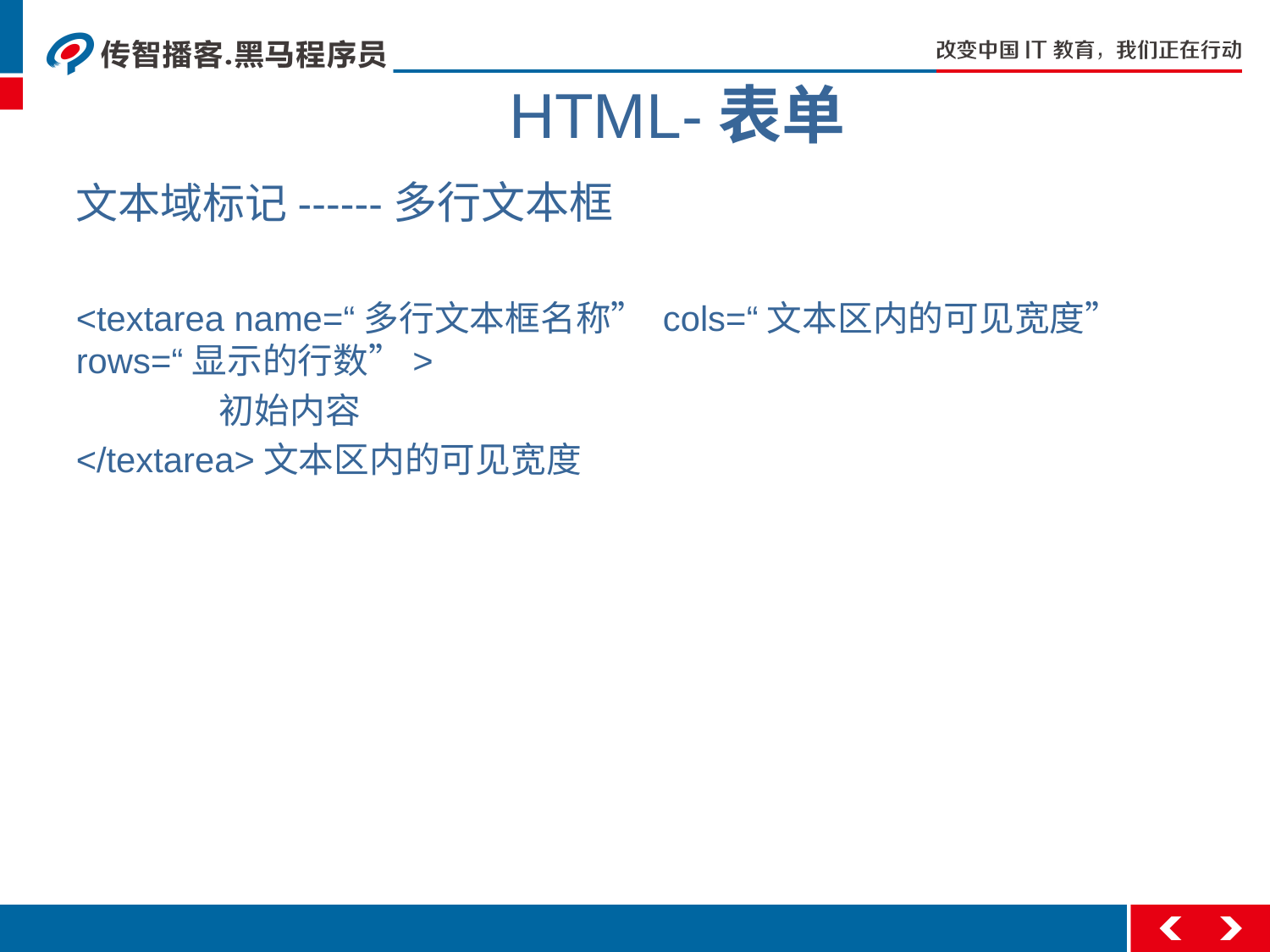

HTML-表单
文本域标记------多行文本框

<textarea name=“多行文本框名称” cols=“文本区内的可见宽度” rows=“显示的行数”>
	 初始内容
</textarea>文本区内的可见宽度